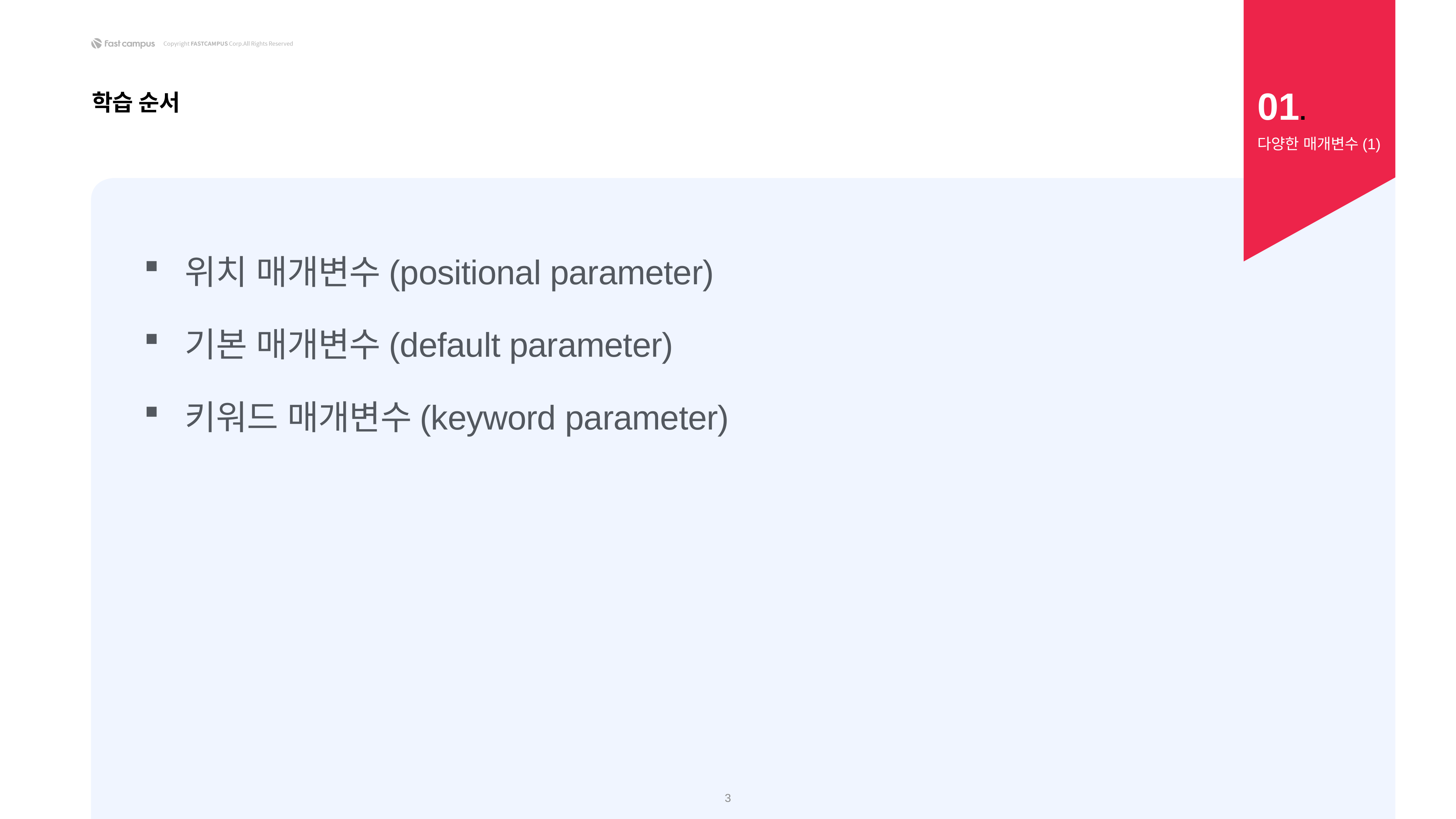

01.
학습 순서
다양한 매개변수(1)
위치 매개변수(positional parameter)
기본 매개변수(default parameter)
키워드 매개변수(keyword parameter)
3